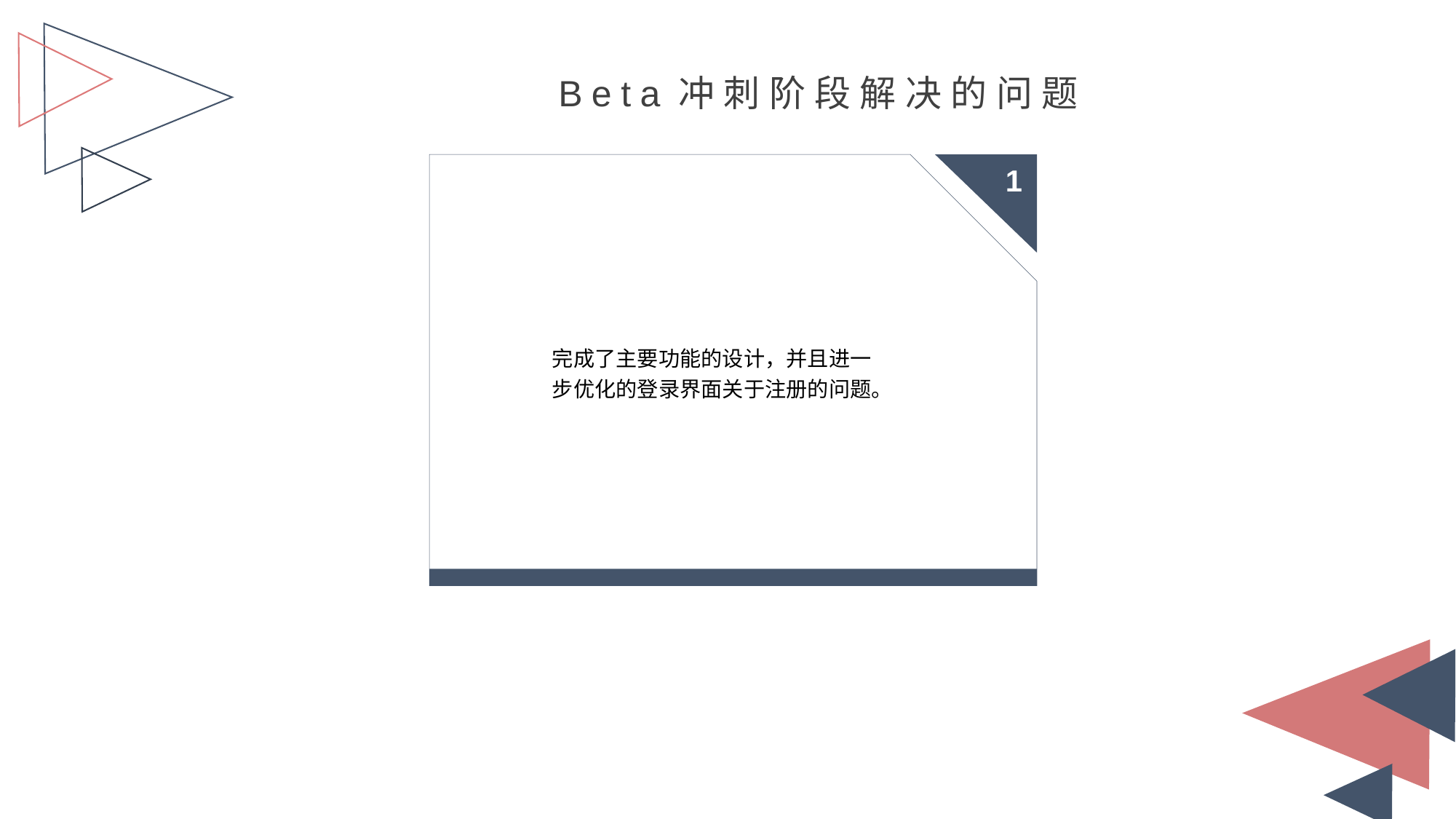

Beta冲刺阶段解决的问题

1

完成了主要功能的设计，并且进一步优化的登录界面关于注册的问题。